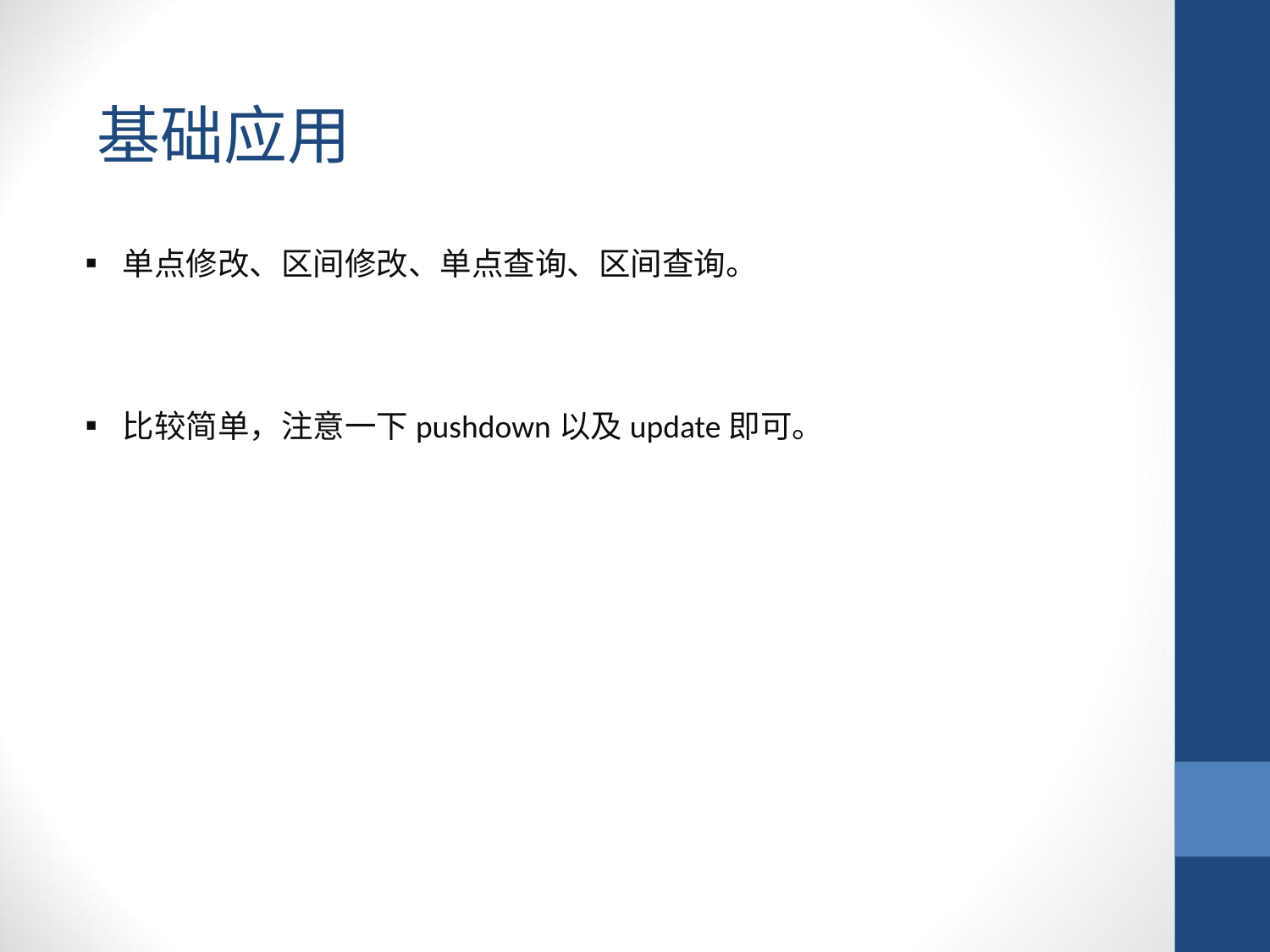

基础应用
▪ 单点修改、区间修改、单点查询、区间查询。
▪ 比较简单，注意一下pushdown以及update即可。